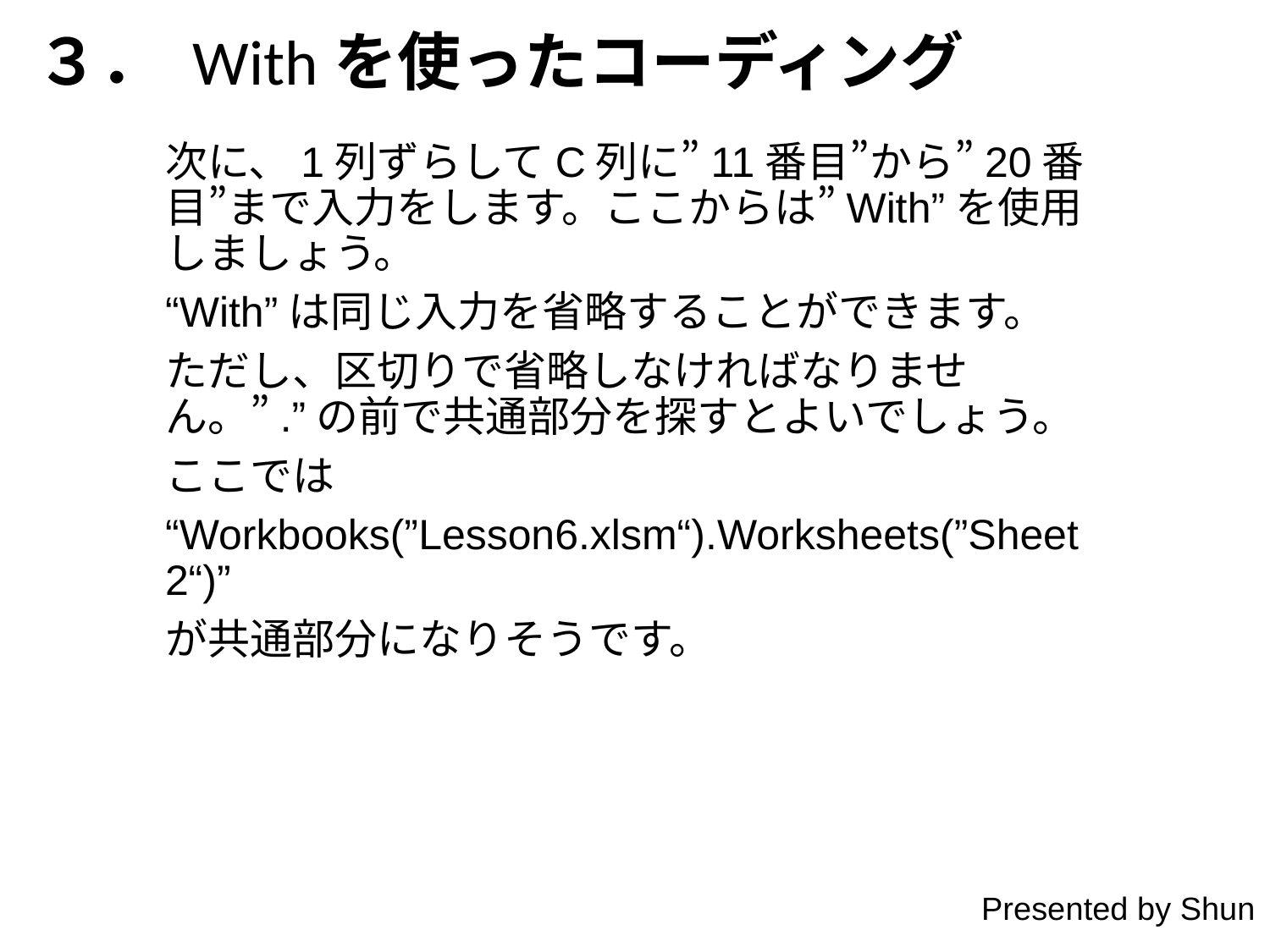

# ３． Withを使ったコーディング
次に、1列ずらしてC列に”11番目”から”20番目”まで入力をします。ここからは”With”を使用しましょう。
“With”は同じ入力を省略することができます。
ただし、区切りで省略しなければなりません。”.”の前で共通部分を探すとよいでしょう。
ここでは
“Workbooks(”Lesson6.xlsm“).Worksheets(”Sheet2“)”
が共通部分になりそうです。

Presented by Shun